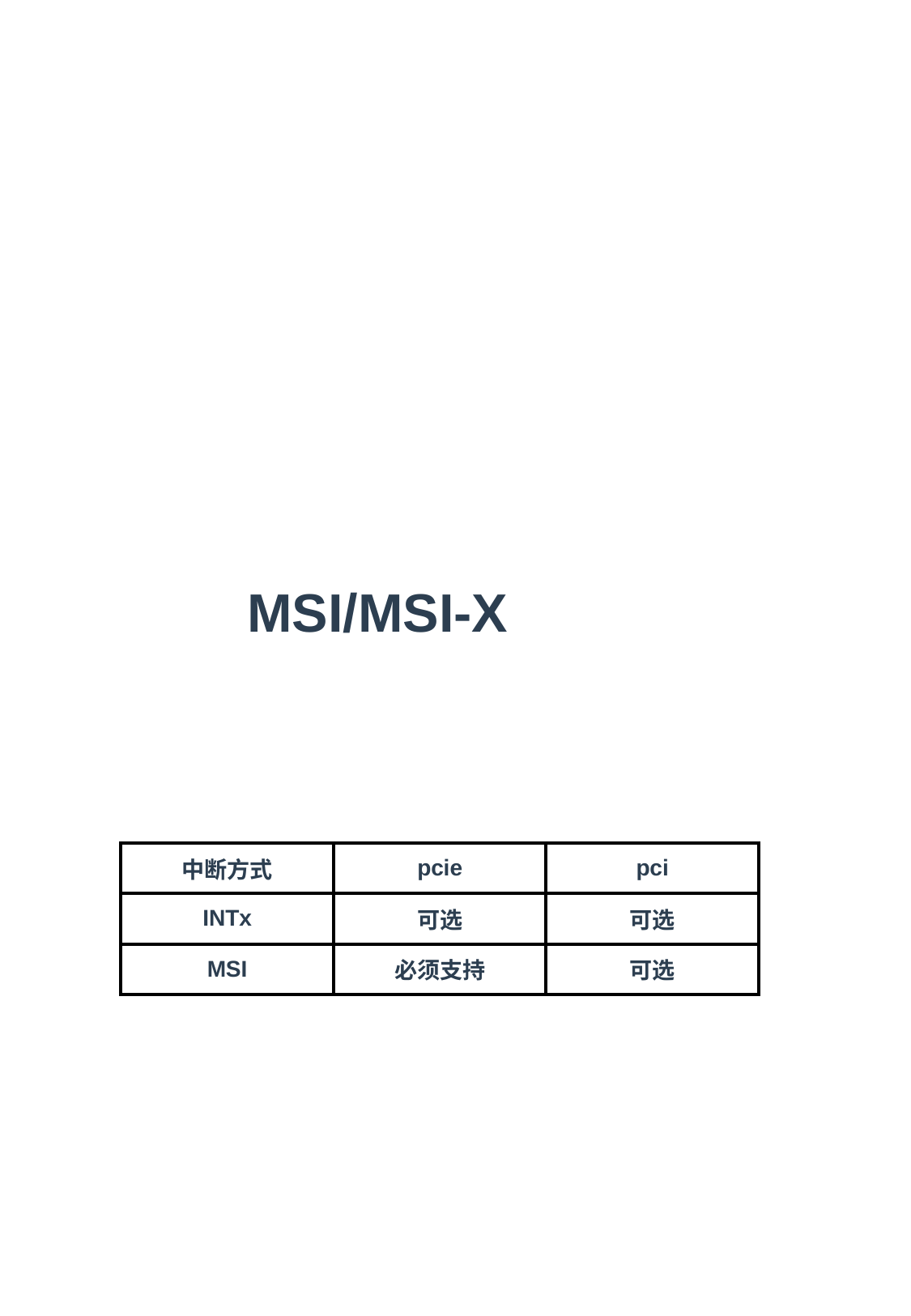

MSI/MSI-X
| 中断方式 | pcie | pci |
| --- | --- | --- |
| INTx | 可选 | 可选 |
| MSI | 必须支持 | 可选 |